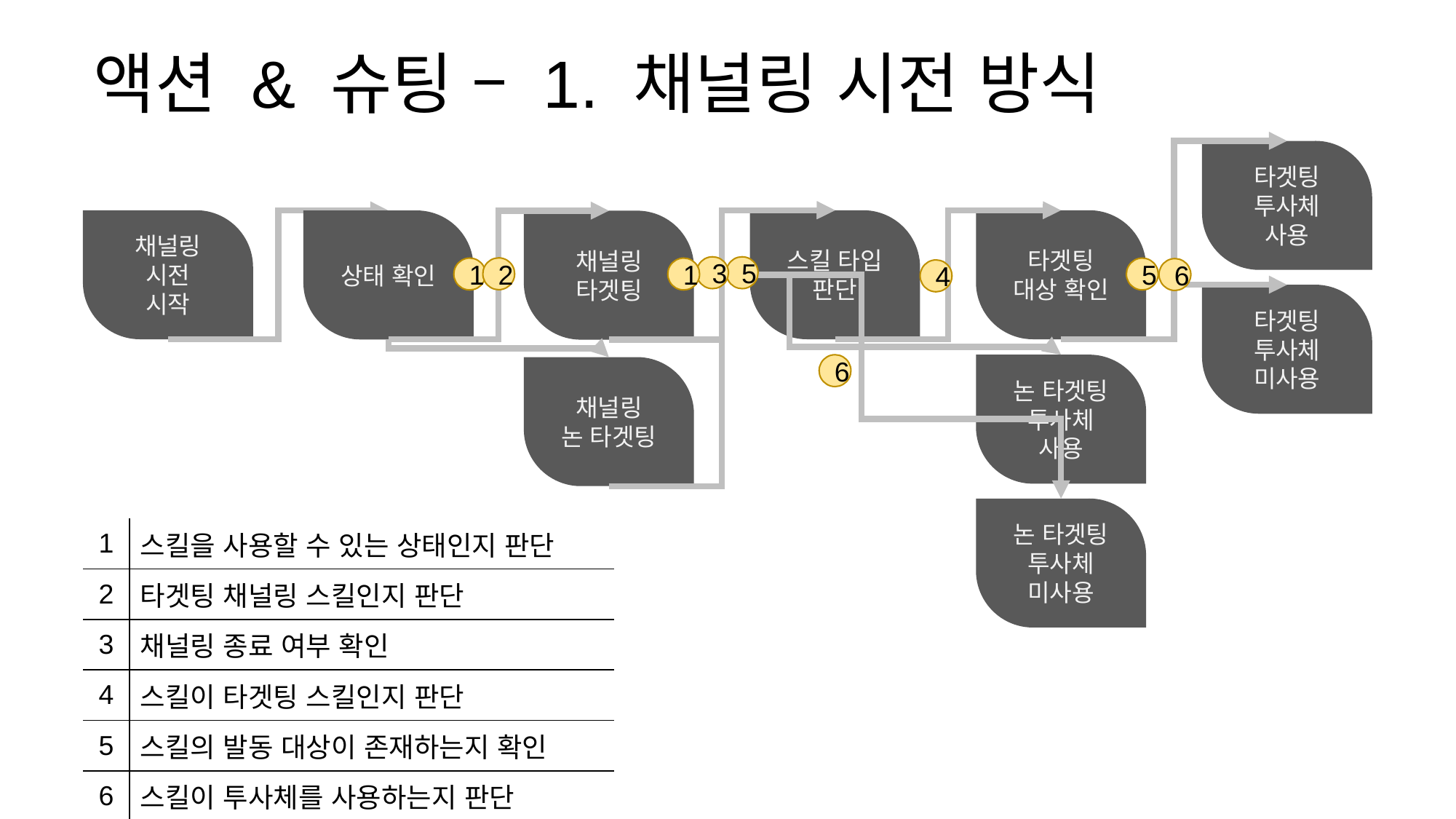

액션 & 슈팅 – 1. 채널링 시전 방식
타겟팅
투사체
사용
스킬 타입 판단
타겟팅
대상 확인
채널링
시전
시작
상태 확인
채널링
타겟팅
3
5
2
1
1
5
6
4
타겟팅
투사체
미사용
6
논 타겟팅
투사체
사용
채널링
논 타겟팅
논 타겟팅
투사체
미사용
| 1 | 스킬을 사용할 수 있는 상태인지 판단 |
| --- | --- |
| 2 | 타겟팅 채널링 스킬인지 판단 |
| 3 | 채널링 종료 여부 확인 |
| 4 | 스킬이 타겟팅 스킬인지 판단 |
| 5 | 스킬의 발동 대상이 존재하는지 확인 |
| 6 | 스킬이 투사체를 사용하는지 판단 |